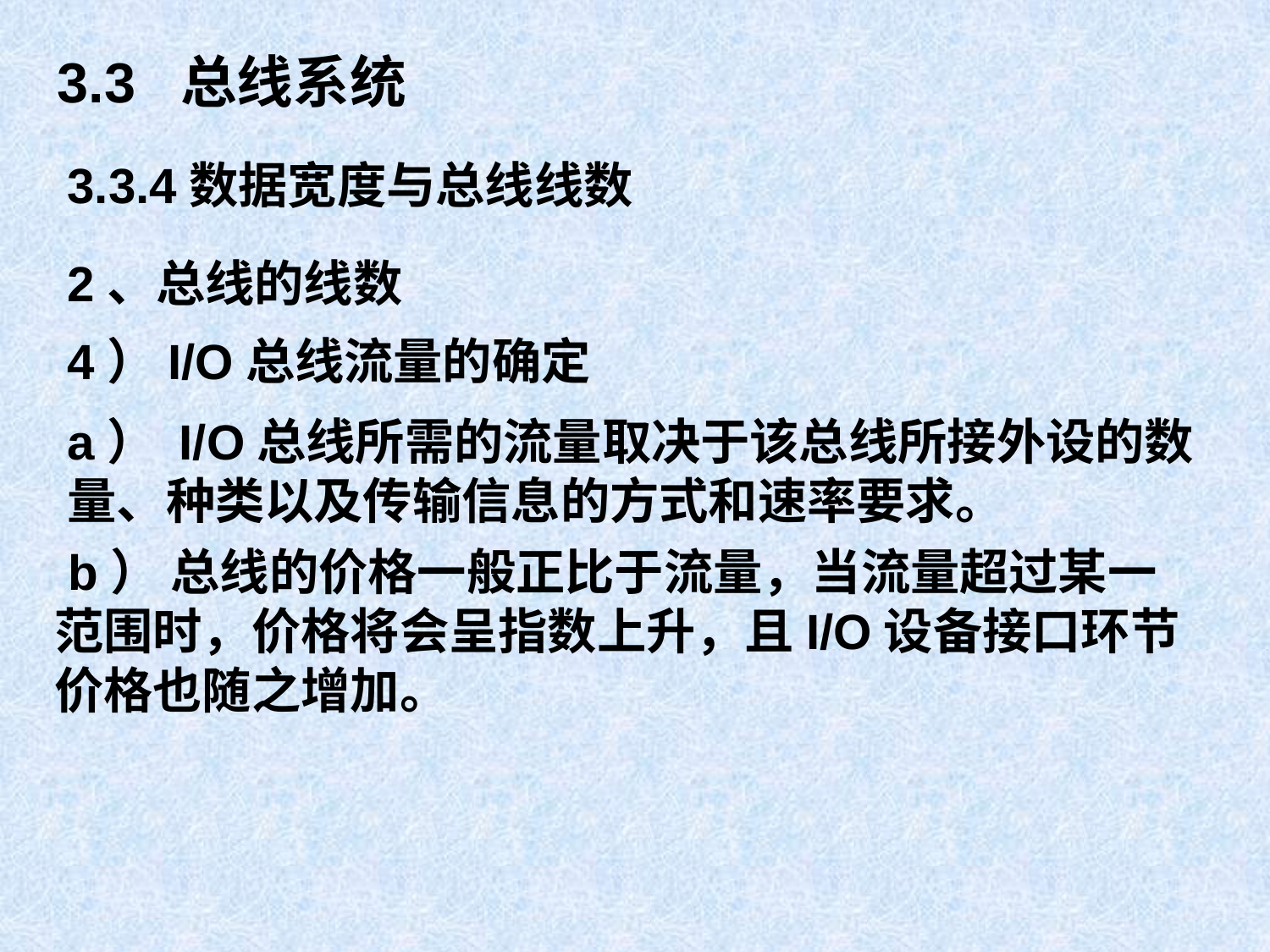

3.3  总线系统
3.3.4数据宽度与总线线数

2、总线的线数
4）I/O总线流量的确定
a） I/O总线所需的流量取决于该总线所接外设的数量、种类以及传输信息的方式和速率要求。
 b） 总线的价格一般正比于流量，当流量超过某一
范围时，价格将会呈指数上升，且I/O设备接口环节
价格也随之增加。